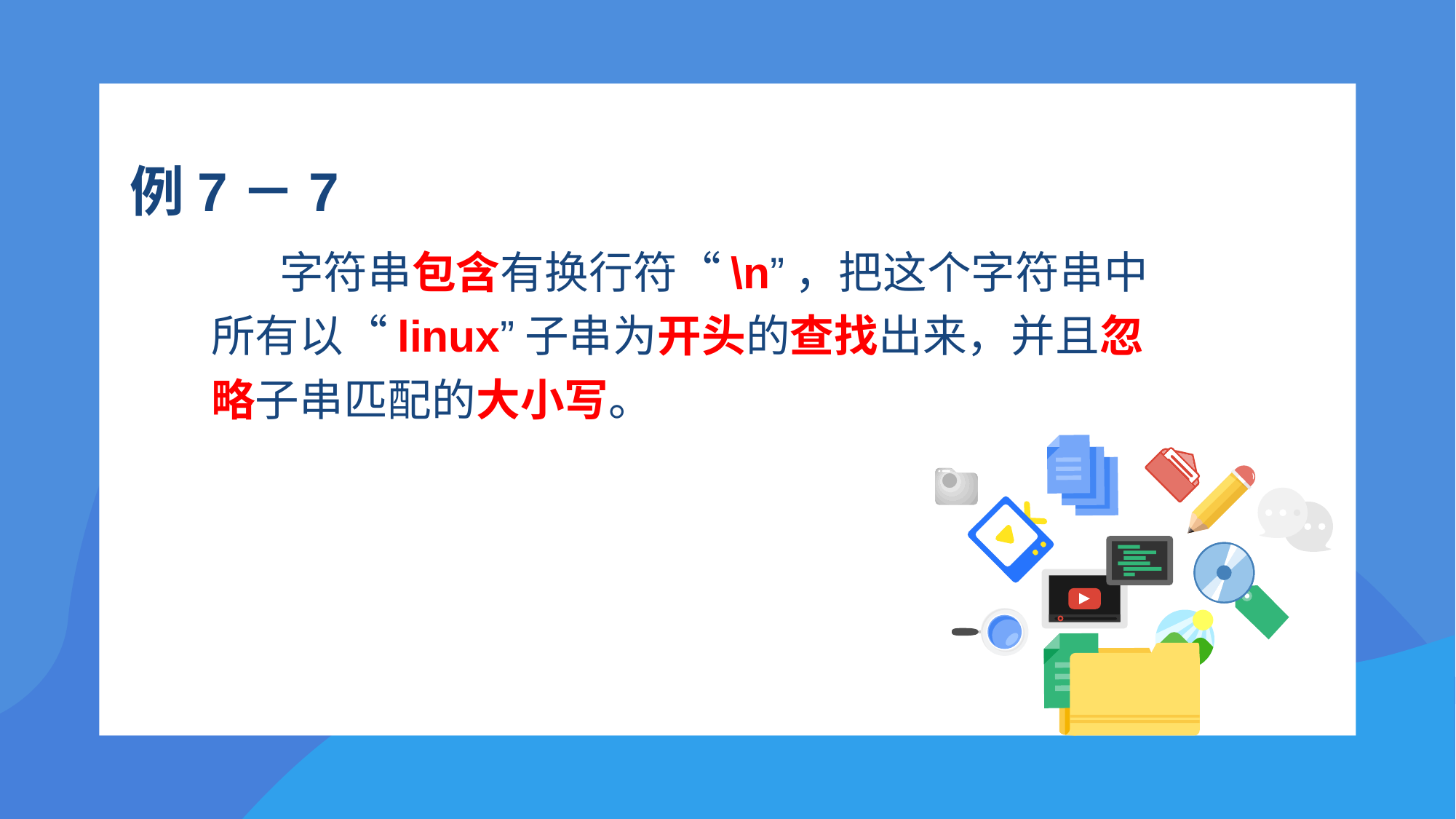

# 例7－7
      字符串包含有换行符“\n”，把这个字符串中所有以“linux”子串为开头的查找出来，并且忽略子串匹配的大小写。